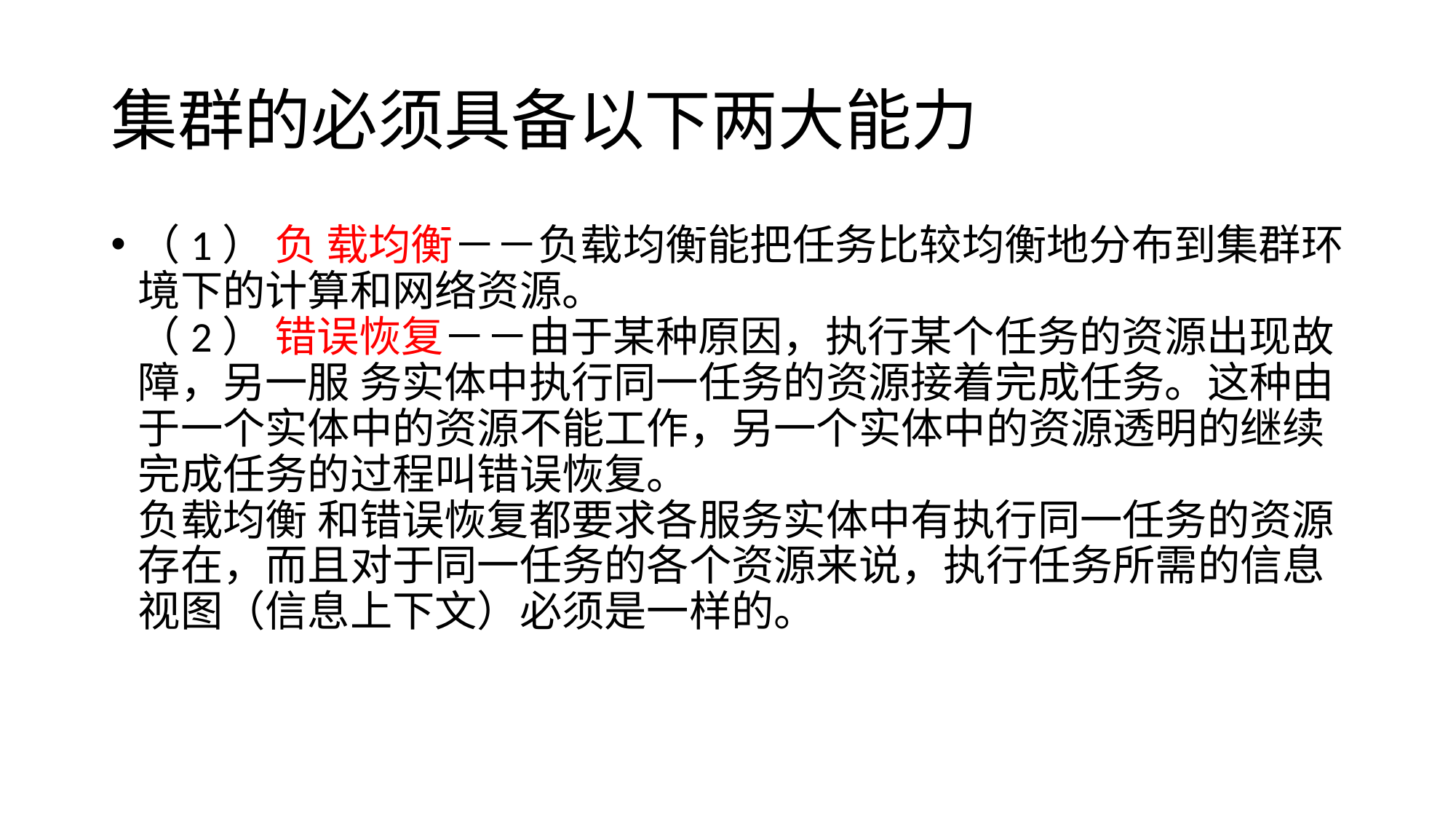

# 集群的必须具备以下两大能力
（1） 负 载均衡－－负载均衡能把任务比较均衡地分布到集群环境下的计算和网络资源。 
（2） 错误恢复－－由于某种原因，执行某个任务的资源出现故障，另一服 务实体中执行同一任务的资源接着完成任务。这种由于一个实体中的资源不能工作，另一个实体中的资源透明的继续完成任务的过程叫错误恢复。 
负载均衡 和错误恢复都要求各服务实体中有执行同一任务的资源存在，而且对于同一任务的各个资源来说，执行任务所需的信息视图（信息上下文）必须是一样的。